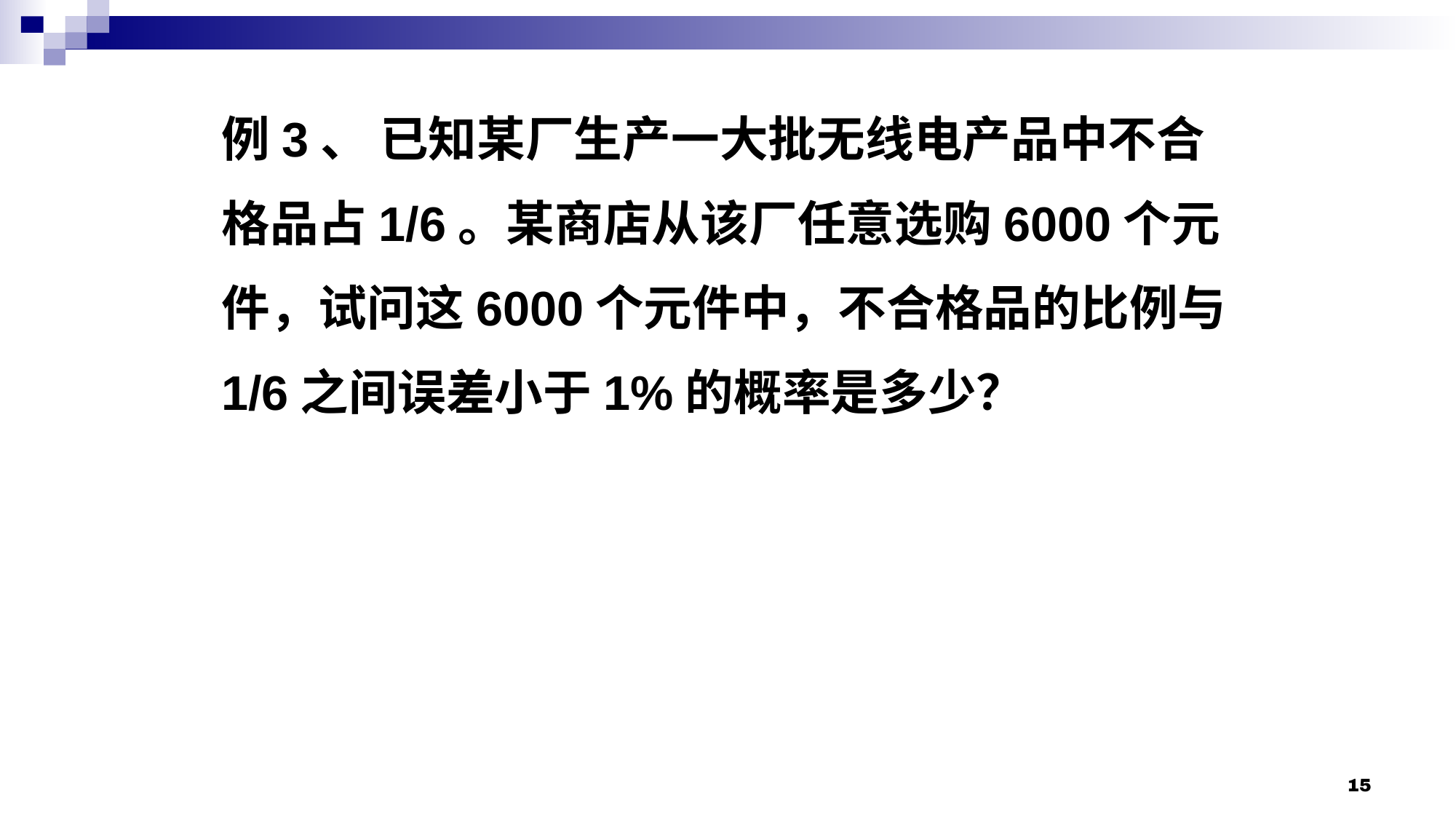

例3、 已知某厂生产一大批无线电产品中不合格品占1/6。某商店从该厂任意选购6000个元件，试问这6000个元件中，不合格品的比例与1/6之间误差小于1%的概率是多少？
15